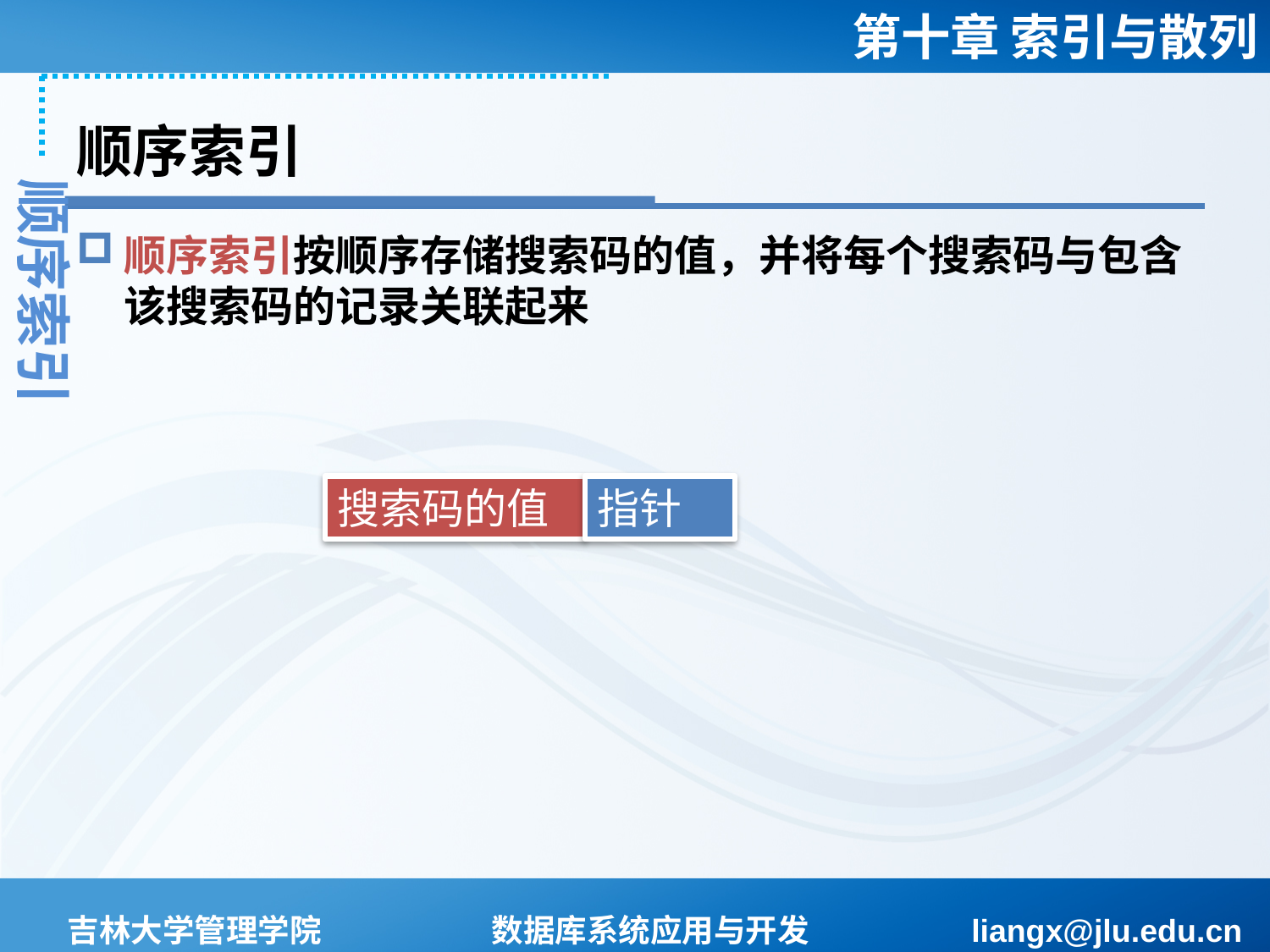

# 顺序索引
顺序索引
顺序索引按顺序存储搜索码的值，并将每个搜索码与包含该搜索码的记录关联起来

搜索码的值
指针